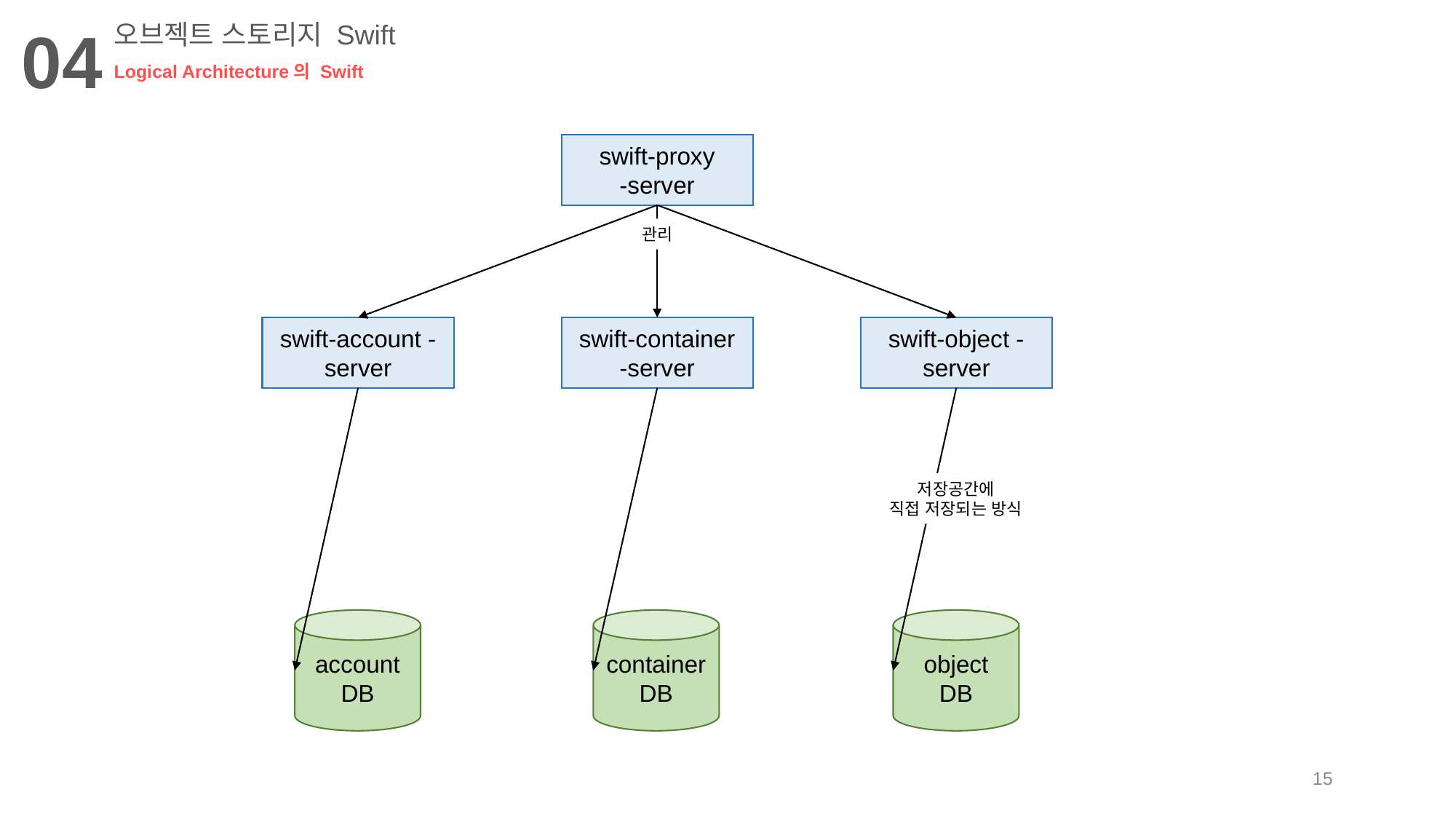

04
오브젝트 스토리지 Swift
Logical Architecture의 Swift
swift-proxy
-server
관리
swift-account -server
swift-container -server
swift-object -server
저장공간에
직접 저장되는 방식
account
DB
container
DB
object
DB
15